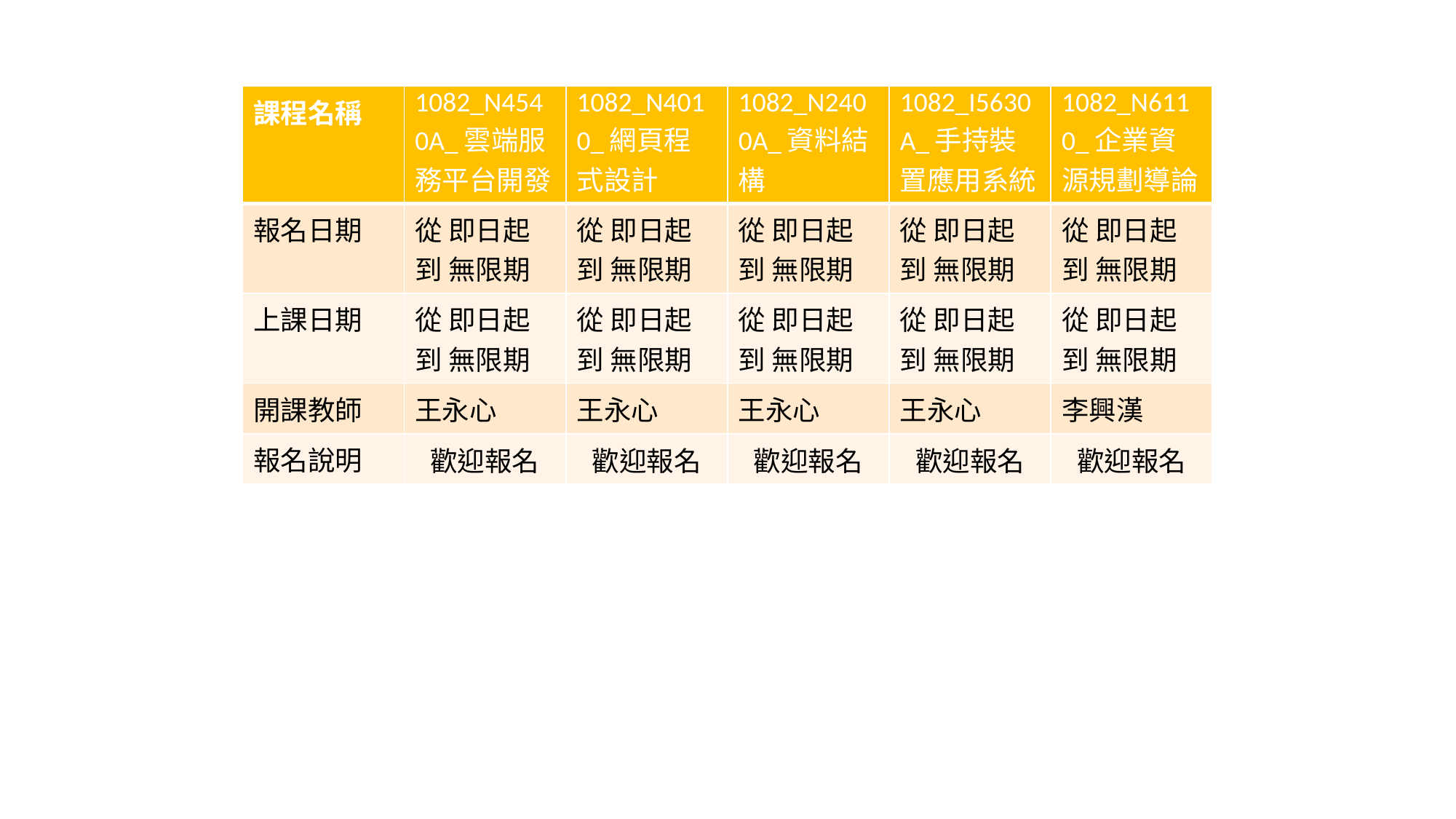

| 課程名稱 | 1082\_N4540A\_雲端服務平台開發 | 1082\_N4010\_網頁程式設計 | 1082\_N2400A\_資料結構 | 1082\_I5630A\_手持裝置應用系統 | 1082\_N6110\_企業資源規劃導論 |
| --- | --- | --- | --- | --- | --- |
| 報名日期 | 從 即日起 到 無限期 | 從 即日起 到 無限期 | 從 即日起 到 無限期 | 從 即日起 到 無限期 | 從 即日起 到 無限期 |
| 上課日期 | 從 即日起 到 無限期 | 從 即日起 到 無限期 | 從 即日起 到 無限期 | 從 即日起 到 無限期 | 從 即日起 到 無限期 |
| 開課教師 | 王永心 | 王永心 | 王永心 | 王永心 | 李興漢 |
| 報名說明 | 歡迎報名 | 歡迎報名 | 歡迎報名 | 歡迎報名 | 歡迎報名 |